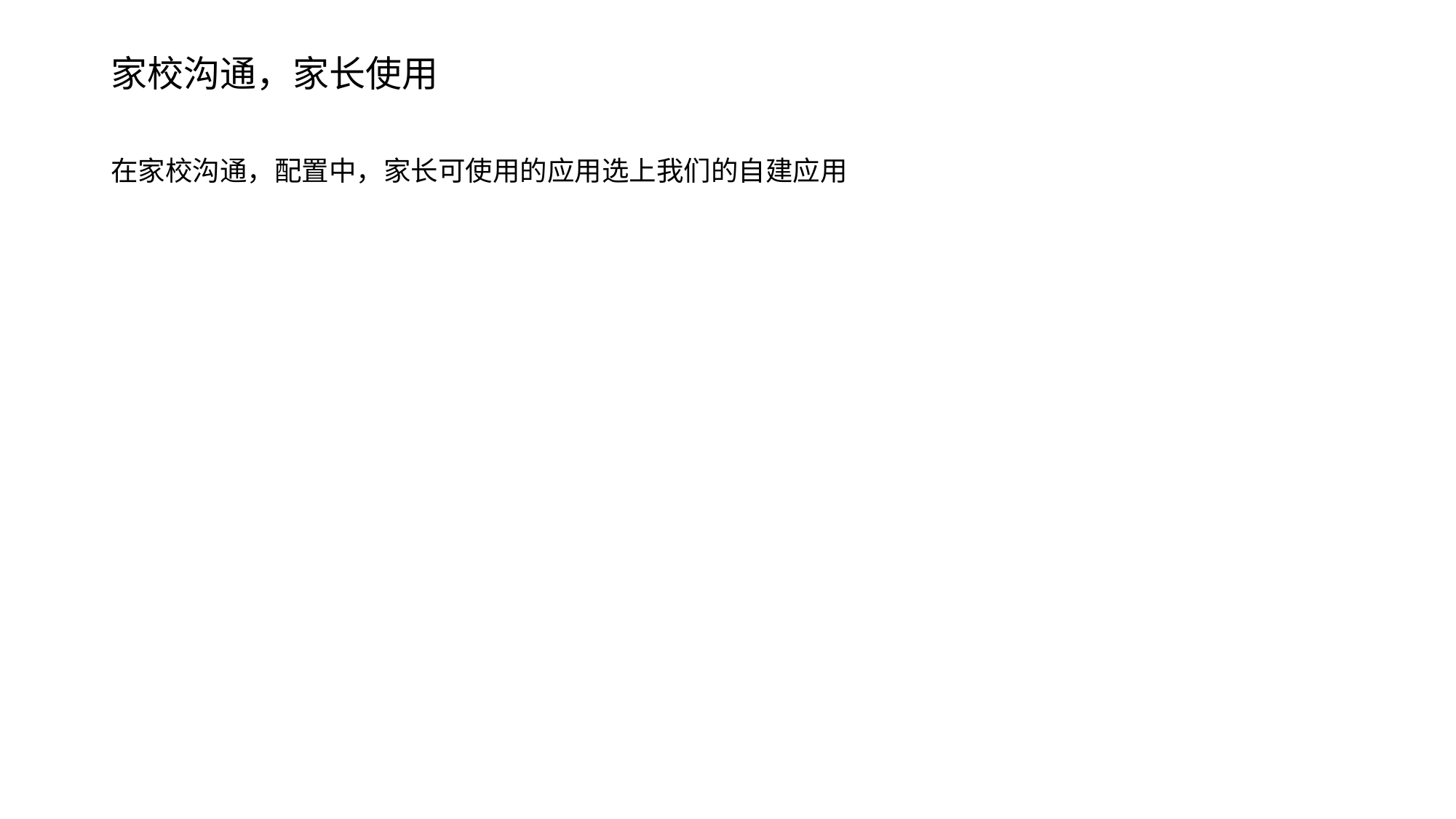

# 家校沟通，家长使用
在家校沟通，配置中，家长可使用的应用选上我们的自建应用